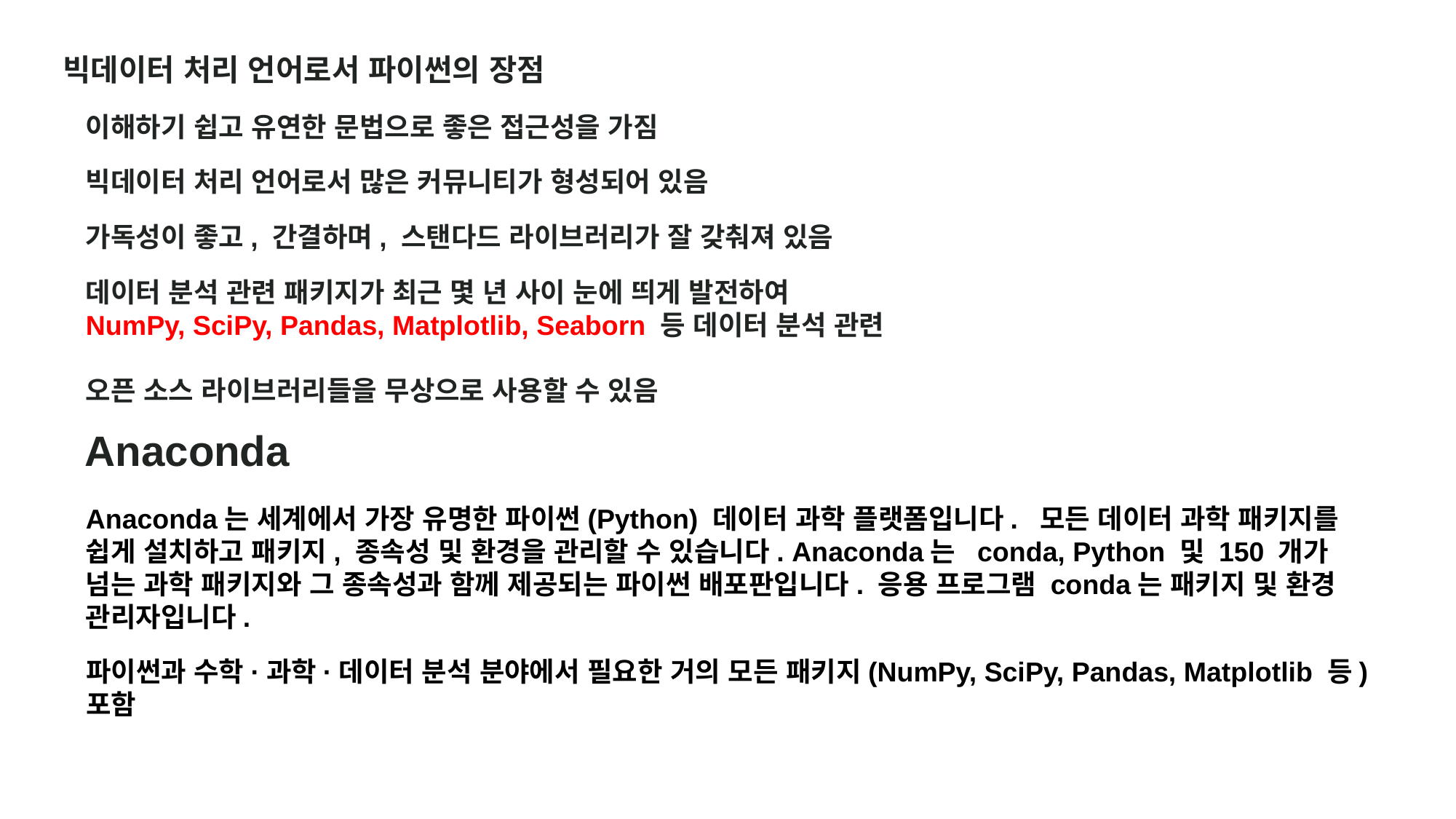

빅데이터 처리 언어로서 파이썬의 장점
이해하기 쉽고 유연한 문법으로 좋은 접근성을 가짐
빅데이터 처리 언어로서 많은 커뮤니티가 형성되어 있음
가독성이 좋고, 간결하며, 스탠다드 라이브러리가 잘 갖춰져 있음
데이터 분석 관련 패키지가 최근 몇 년 사이 눈에 띄게 발전하여
NumPy, SciPy, Pandas, Matplotlib, Seaborn 등 데이터 분석 관련
오픈 소스 라이브러리들을 무상으로 사용할 수 있음
 Anaconda
Anaconda는 세계에서 가장 유명한 파이썬(Python) 데이터 과학 플랫폼입니다.  모든 데이터 과학 패키지를 쉽게 설치하고 패키지, 종속성 및 환경을 관리할 수 있습니다. Anaconda는  conda, Python 및 150 개가 넘는 과학 패키지와 그 종속성과 함께 제공되는 파이썬 배포판입니다. 응용 프로그램 conda는 패키지 및 환경 관리자입니다.
파이썬과 수학·과학·데이터 분석 분야에서 필요한 거의 모든 패키지(NumPy, SciPy, Pandas, Matplotlib 등) 포함